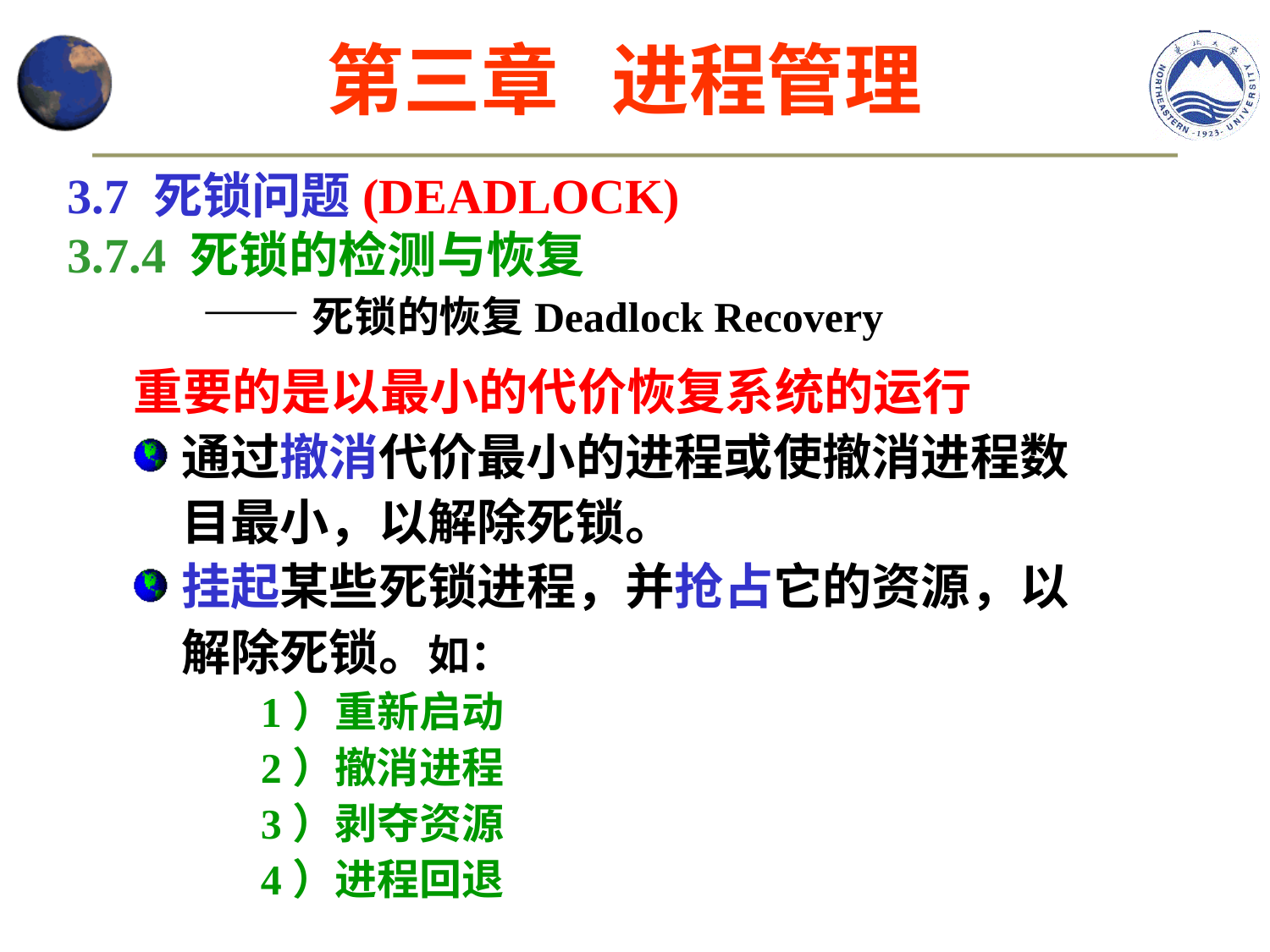

第三章   进程管理
3.7 死锁问题(DEADLOCK)
3.7.4 死锁的检测与恢复
            ——死锁的恢复Deadlock Recovery
重要的是以最小的代价恢复系统的运行
通过撤消代价最小的进程或使撤消进程数目最小，以解除死锁。
挂起某些死锁进程，并抢占它的资源，以解除死锁。如：
            1）重新启动
2）撤消进程
3）剥夺资源
4）进程回退